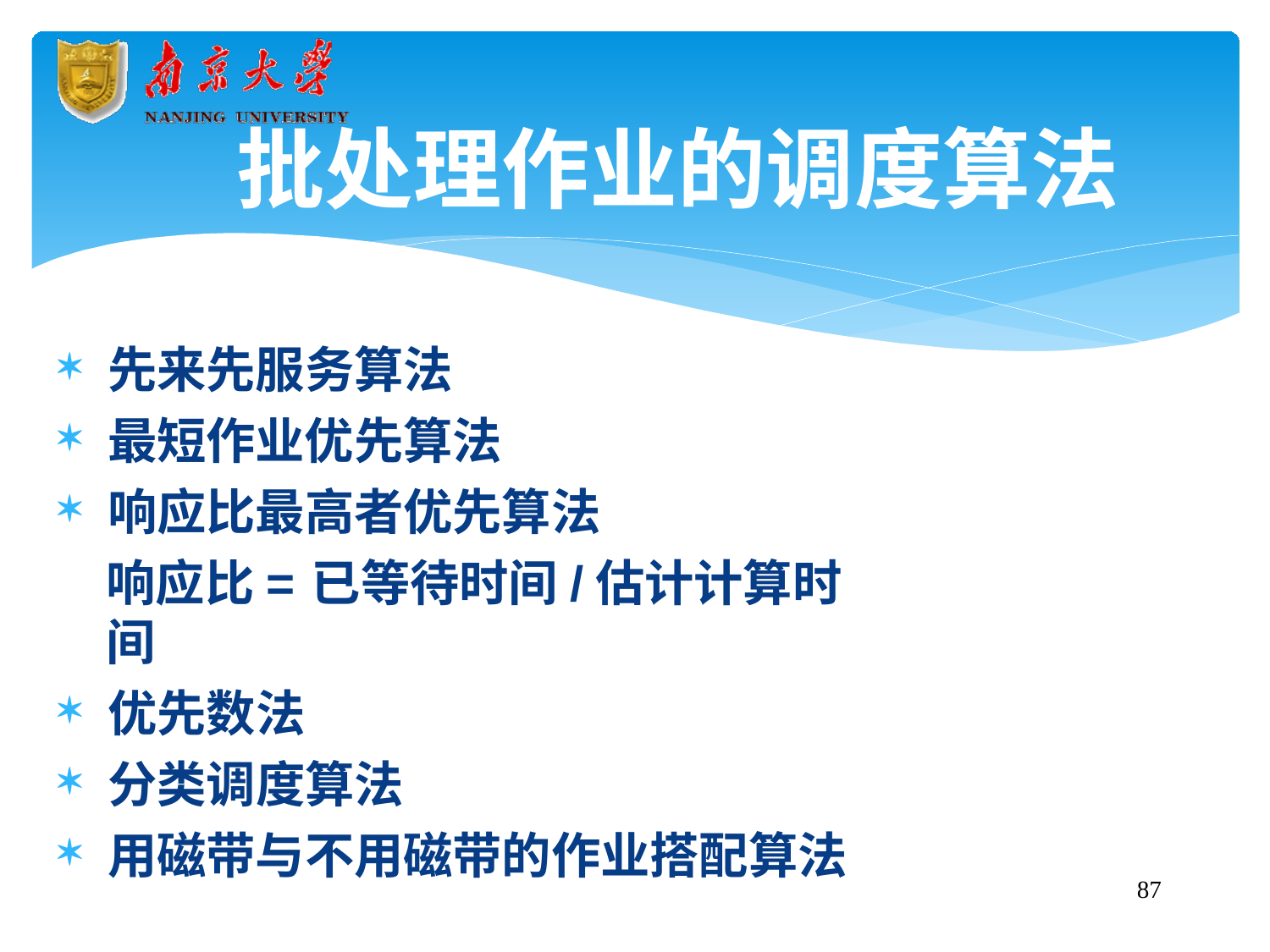

# 批处理作业的调度算法
先来先服务算法
最短作业优先算法
响应比最高者优先算法
响应比=已等待时间/估计计算时间
优先数法
分类调度算法
用磁带与不用磁带的作业搭配算法
87